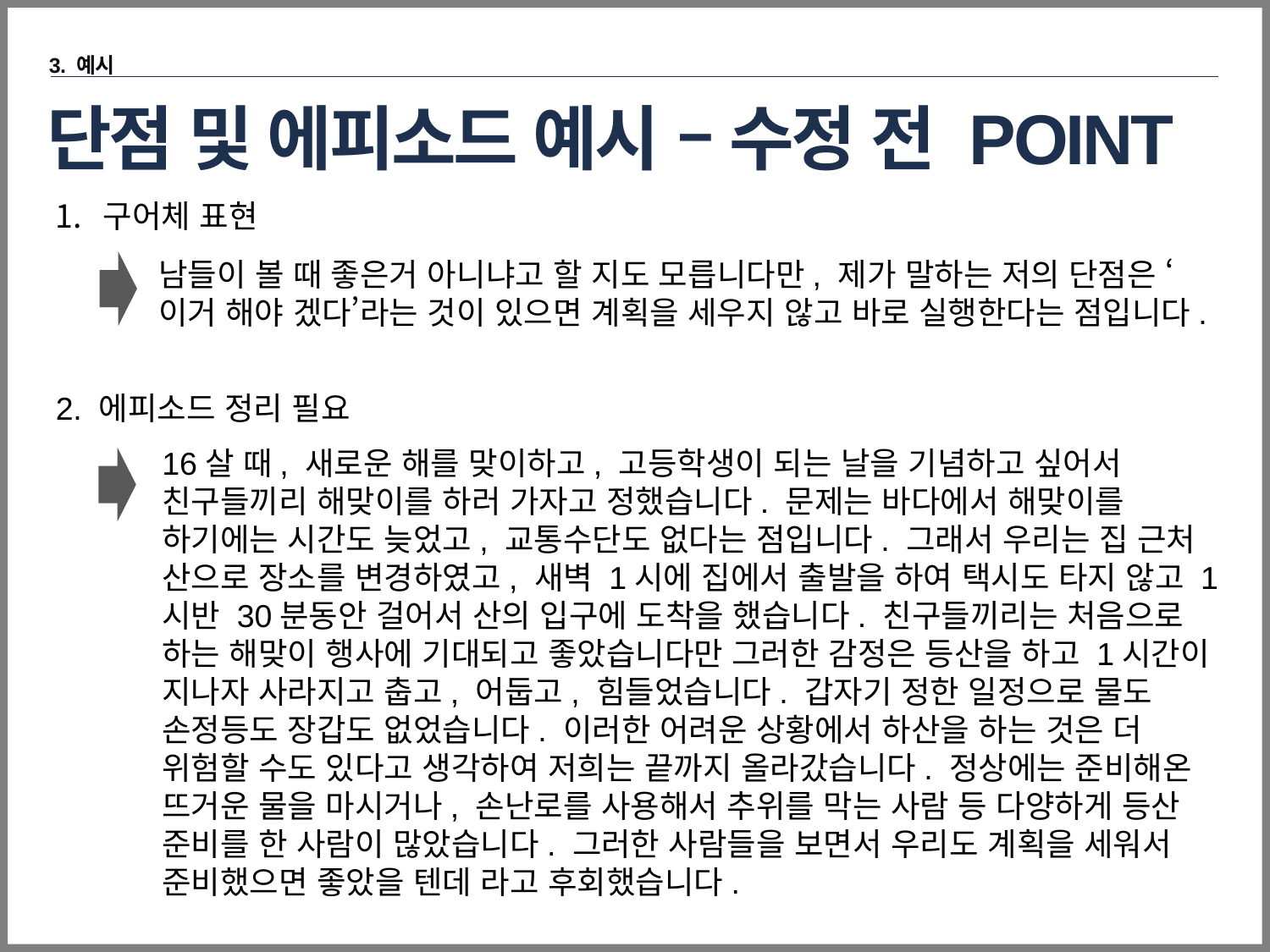

3. 예시
# 단점 및 에피소드 예시 – 수정 전 POINT
구어체 표현
남들이 볼 때 좋은거 아니냐고 할 지도 모릅니다만, 제가 말하는 저의 단점은 ‘이거 해야 겠다’라는 것이 있으면 계획을 세우지 않고 바로 실행한다는 점입니다.

2. 에피소드 정리 필요
16살 때, 새로운 해를 맞이하고, 고등학생이 되는 날을 기념하고 싶어서 친구들끼리 해맞이를 하러 가자고 정했습니다. 문제는 바다에서 해맞이를 하기에는 시간도 늦었고, 교통수단도 없다는 점입니다. 그래서 우리는 집 근처 산으로 장소를 변경하였고, 새벽 1시에 집에서 출발을 하여 택시도 타지 않고 1시반 30분동안 걸어서 산의 입구에 도착을 했습니다. 친구들끼리는 처음으로 하는 해맞이 행사에 기대되고 좋았습니다만 그러한 감정은 등산을 하고 1시간이 지나자 사라지고 춥고, 어둡고, 힘들었습니다. 갑자기 정한 일정으로 물도 손정등도 장갑도 없었습니다. 이러한 어려운 상황에서 하산을 하는 것은 더 위험할 수도 있다고 생각하여 저희는 끝까지 올라갔습니다. 정상에는 준비해온 뜨거운 물을 마시거나, 손난로를 사용해서 추위를 막는 사람 등 다양하게 등산 준비를 한 사람이 많았습니다. 그러한 사람들을 보면서 우리도 계획을 세워서 준비했으면 좋았을 텐데 라고 후회했습니다.